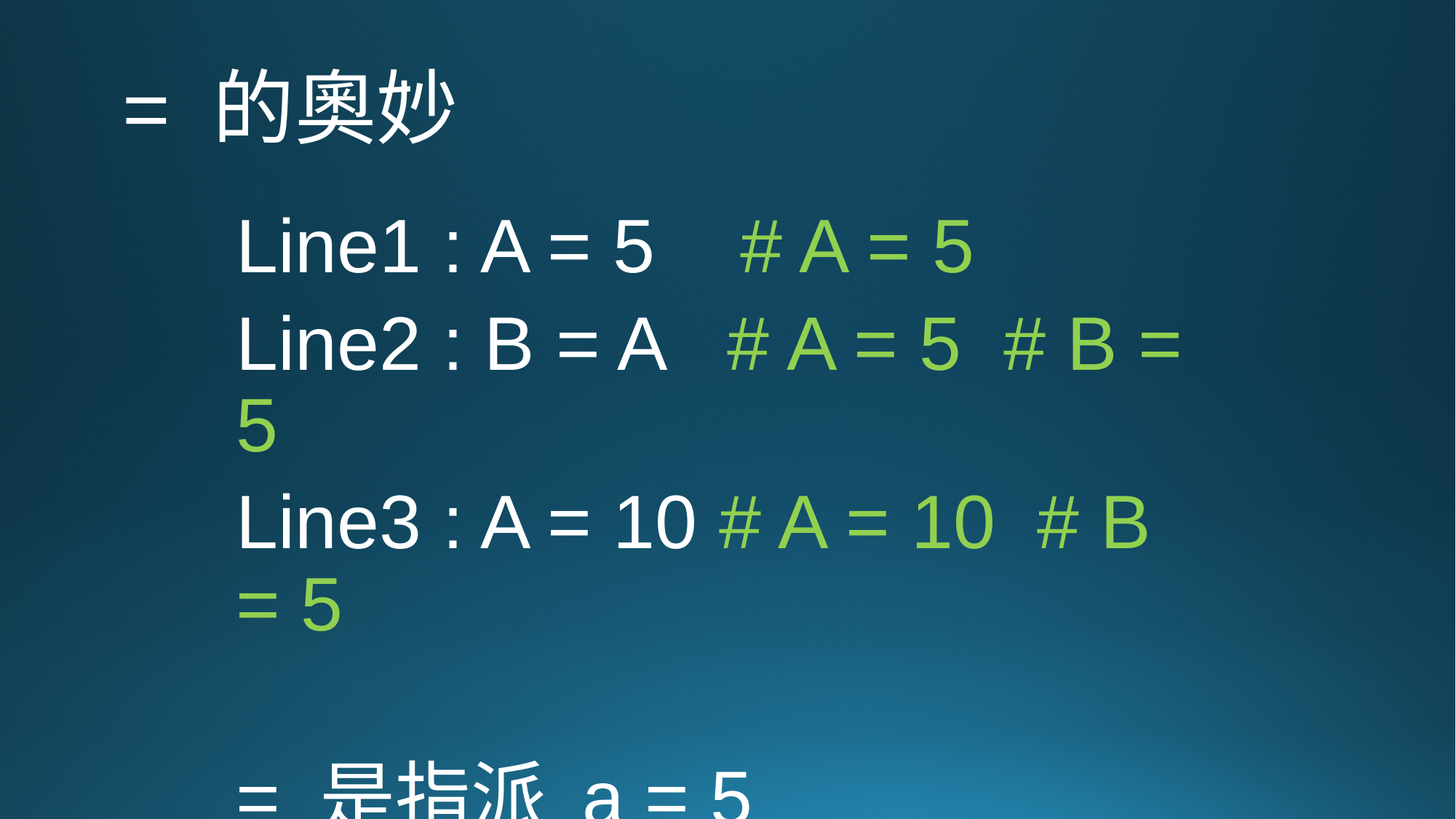

# = 的奧妙
Line1 : A = 5    # A = 5
Line2 : B = A   # A = 5  # B = 5
Line3 : A = 10 # A = 10  # B = 5

= 是指派 a = 5
== 是比較 5 == 4 會回傳False